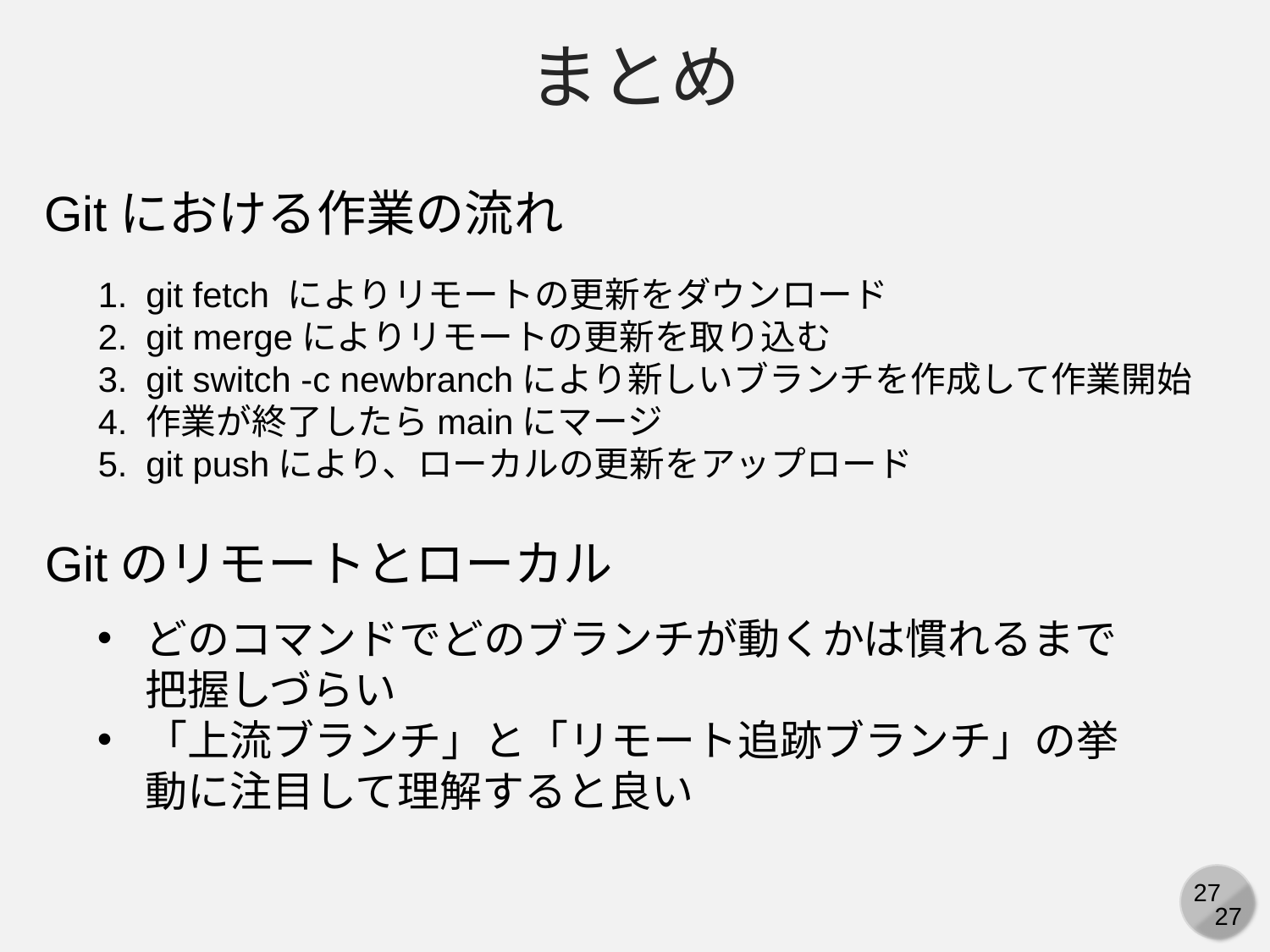

まとめ
Gitにおける作業の流れ
git fetch によりリモートの更新をダウンロード
git mergeによりリモートの更新を取り込む
git switch -c newbranchにより新しいブランチを作成して作業開始
作業が終了したらmainにマージ
git pushにより、ローカルの更新をアップロード
Gitのリモートとローカル
どのコマンドでどのブランチが動くかは慣れるまで把握しづらい
「上流ブランチ」と「リモート追跡ブランチ」の挙動に注目して理解すると良い